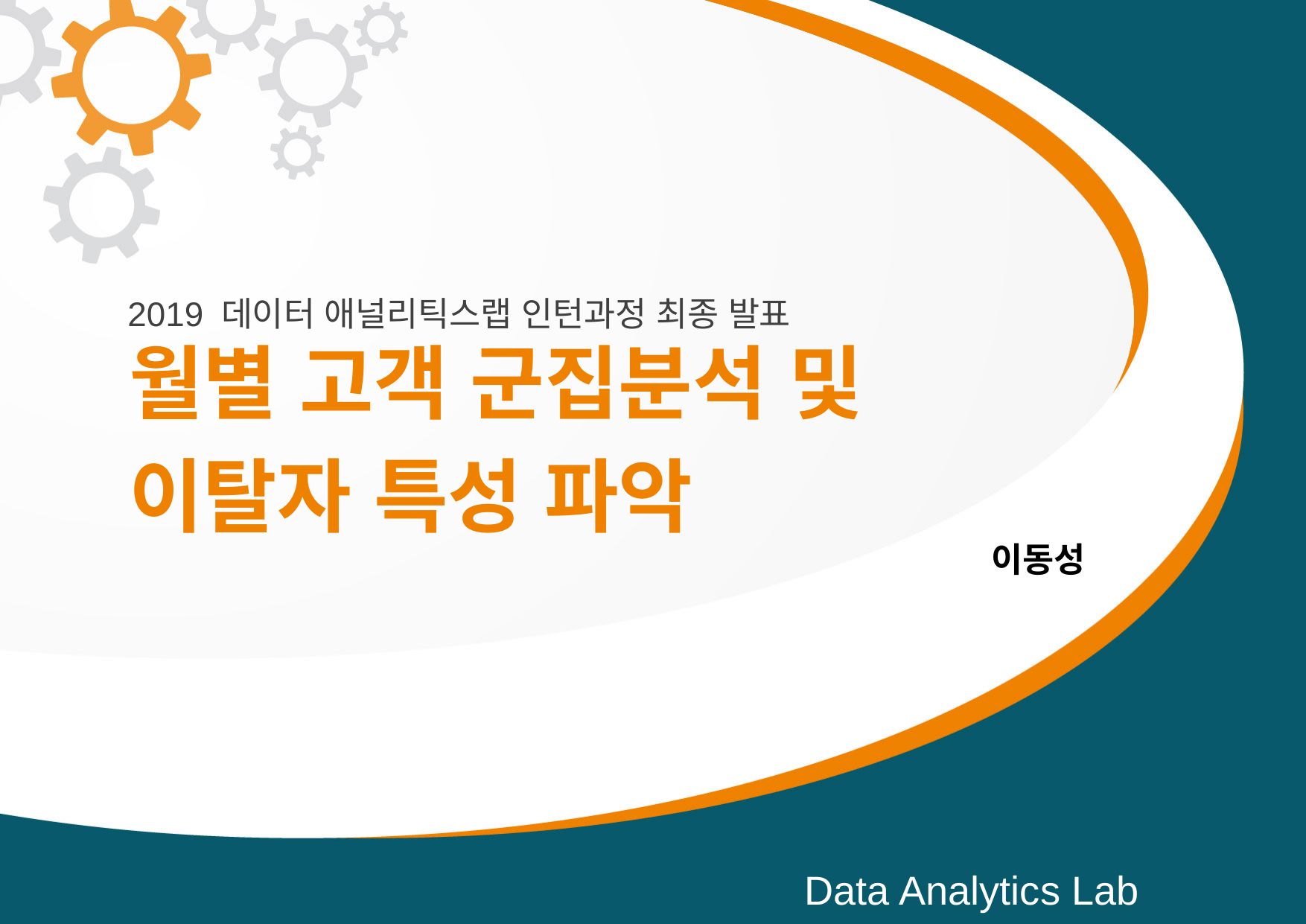

2019 데이터 애널리틱스랩 인턴과정 최종 발표
월별 고객 군집분석 및
이탈자 특성 파악
이동성
Data Analytics Lab